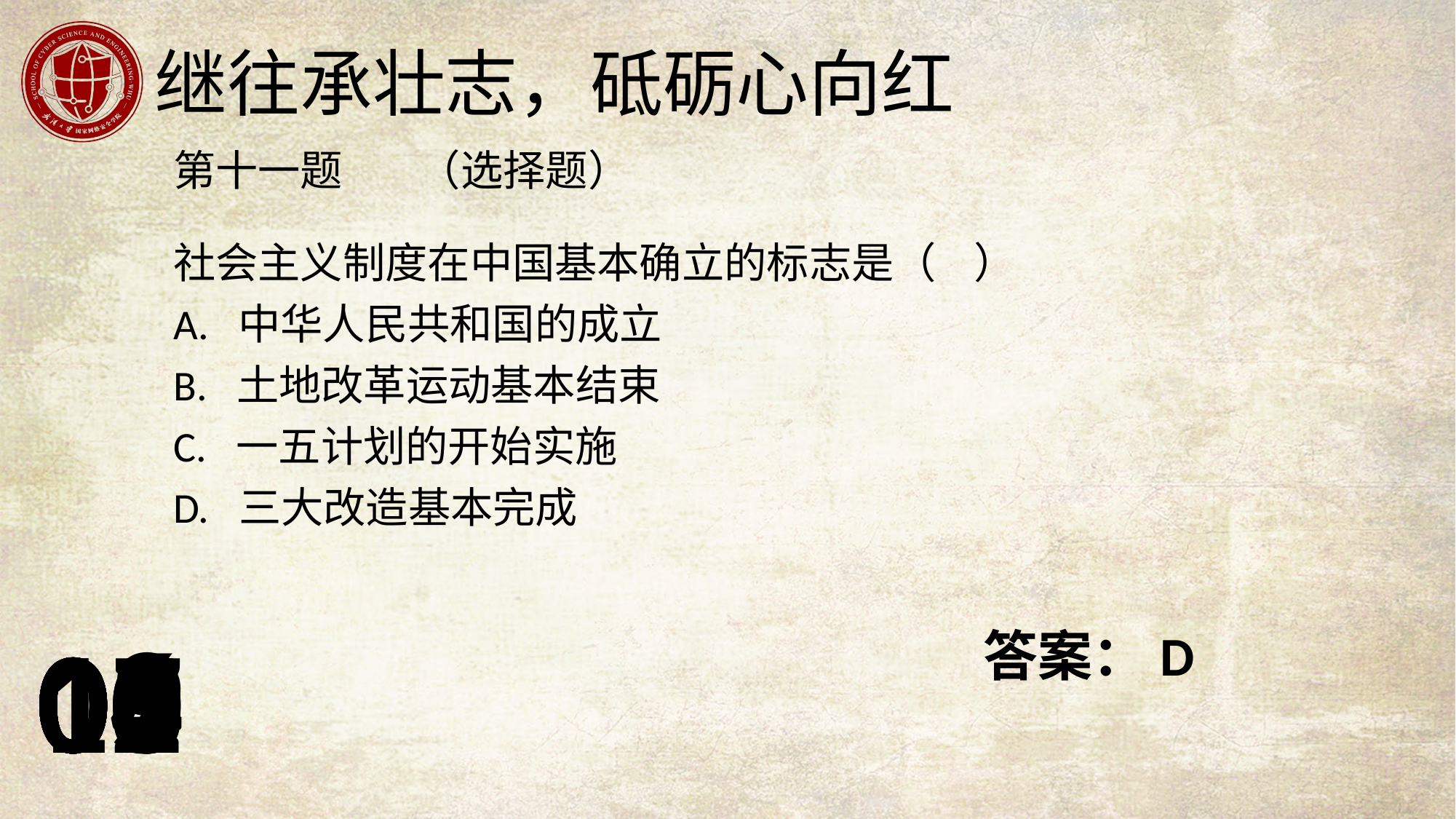

第十一题        （选择题）
社会主义制度在中国基本确立的标志是（    ）
A.  中华人民共和国的成立
B.  土地改革运动基本结束
C.  一五计划的开始实施
D.  三大改造基本完成
答案：D